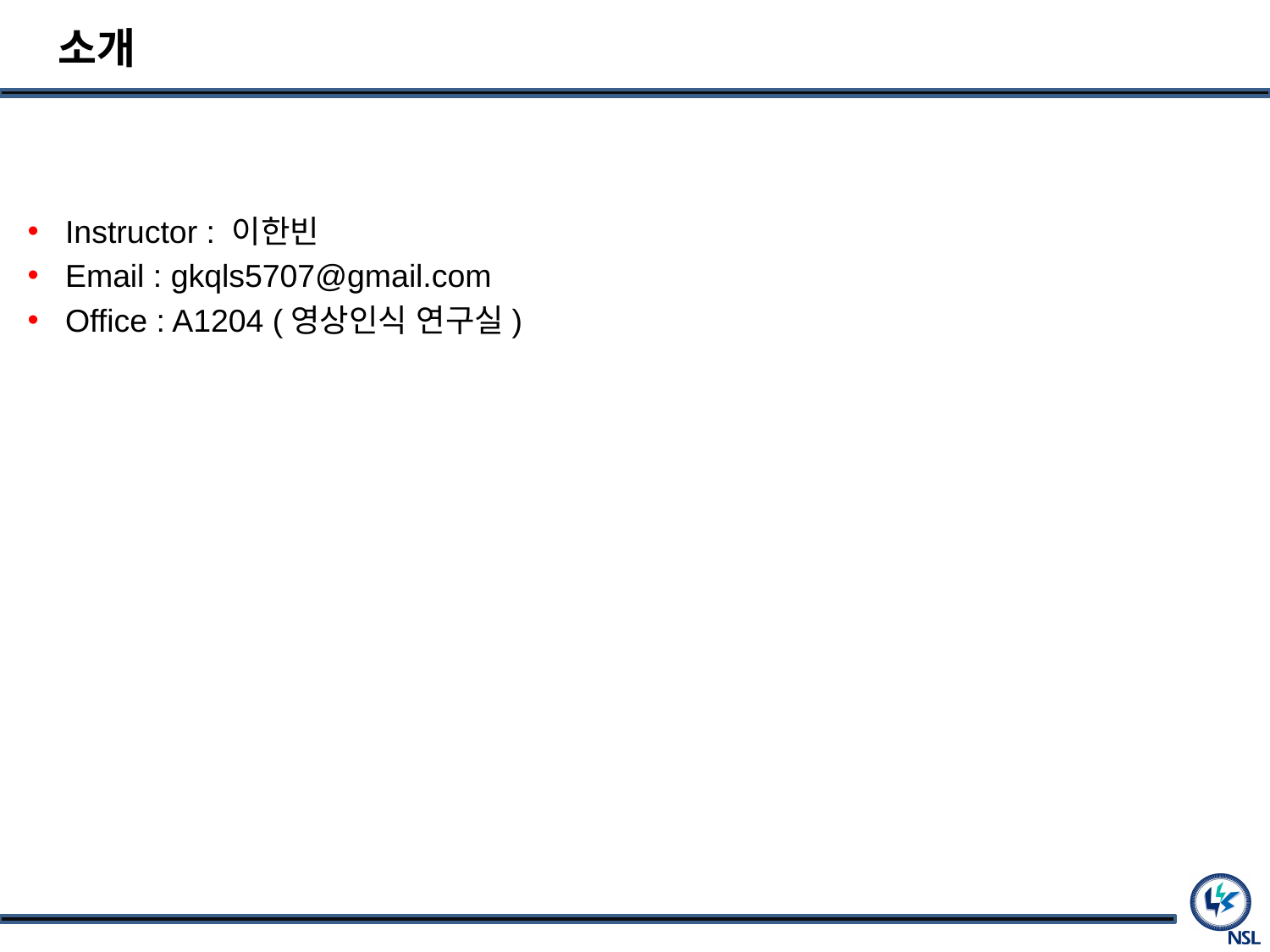

# 소개

Instructor : 이한빈
Email : gkqls5707@gmail.com
Office : A1204 (영상인식 연구실)